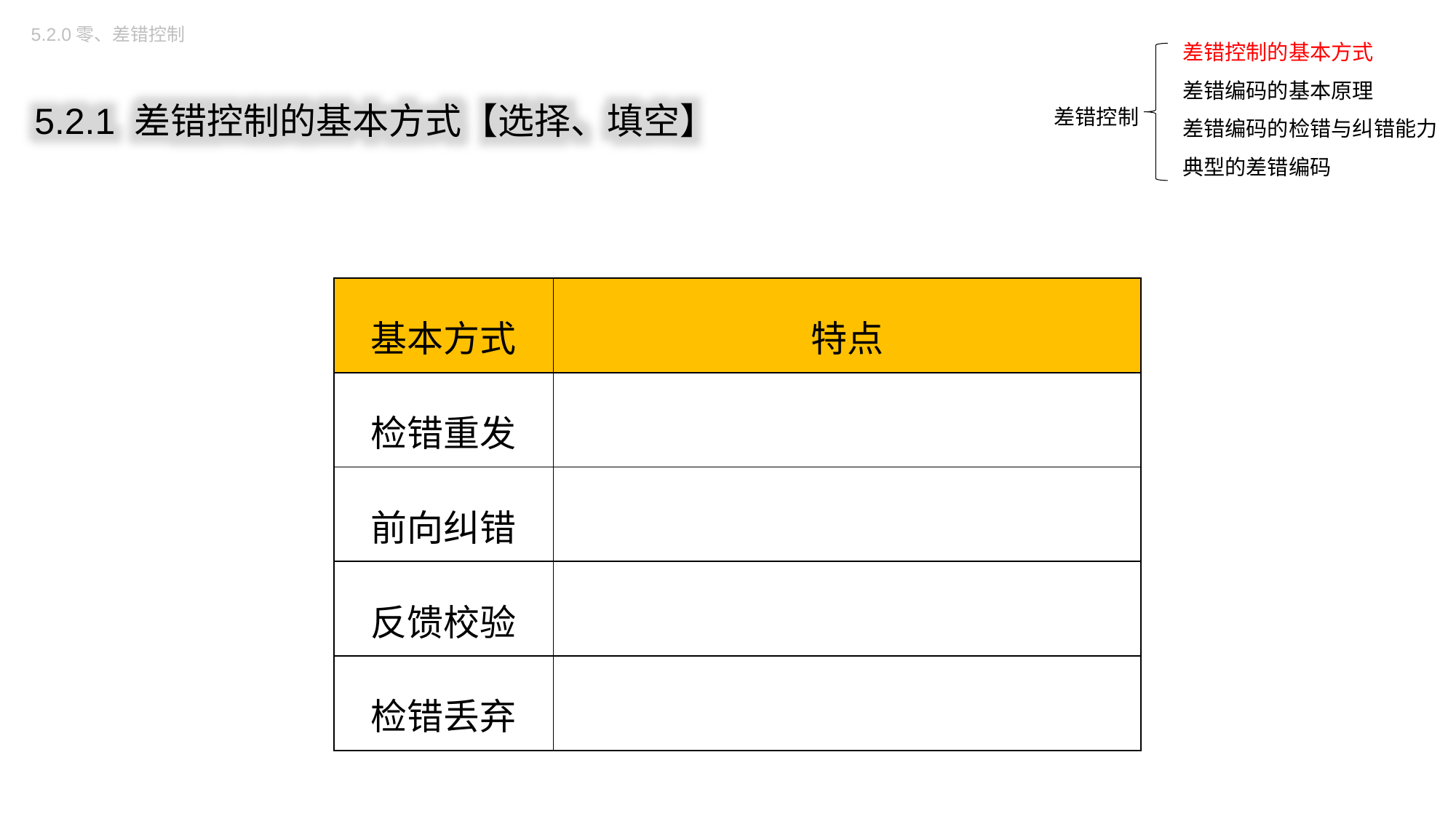

5.2.0零、差错控制
差错控制的基本方式
差错编码的基本原理
差错编码的检错与纠错能力
典型的差错编码

5.2.1 差错控制的基本方式【选择、填空】
差错控制
| 基本方式 | 特点 |
| --- | --- |
| 检错重发 |  |
| 前向纠错 |  |
| 反馈校验 |  |
| 检错丢弃 |  |